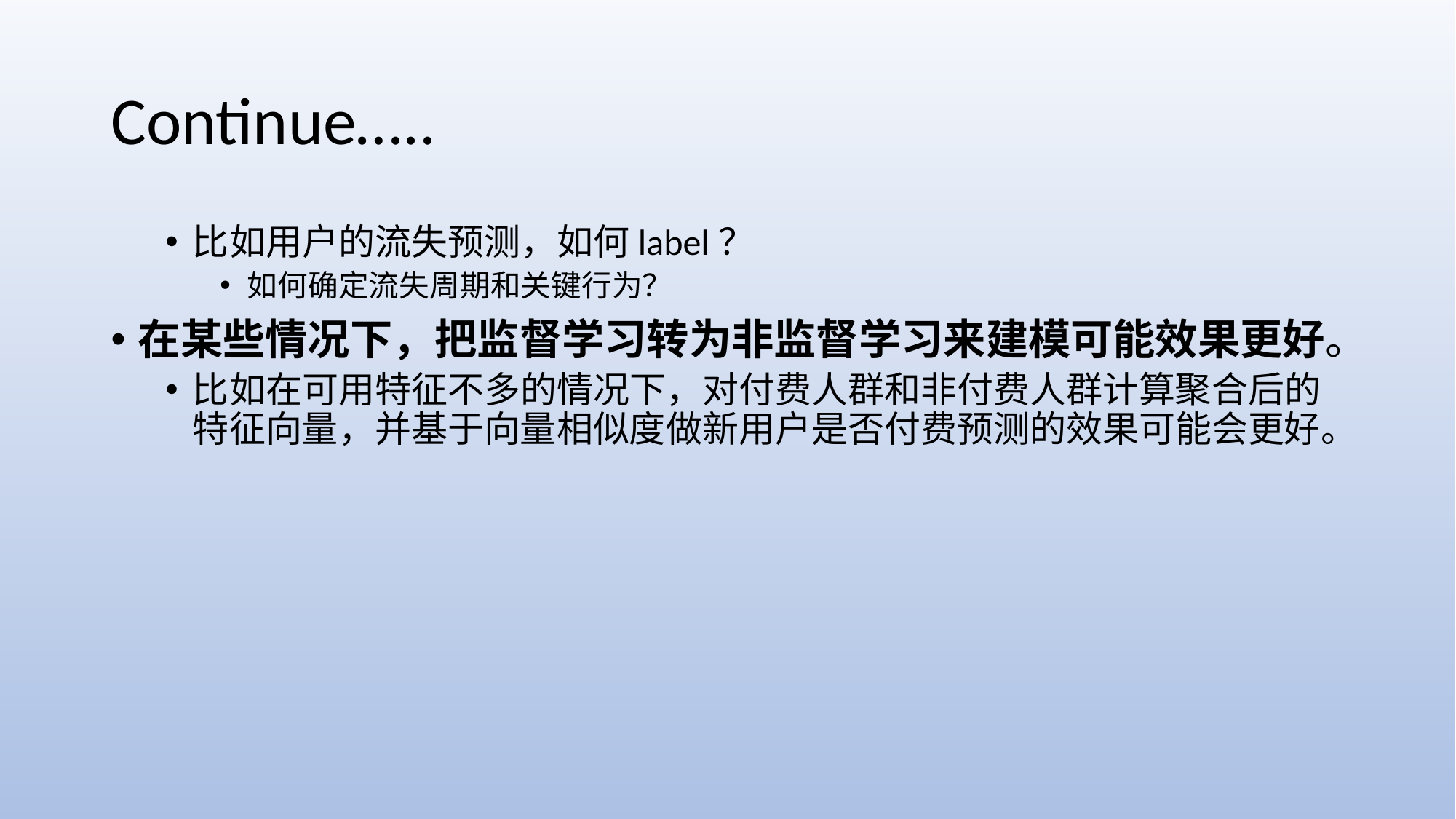

# Continue…..
比如用户的流失预测，如何label？
如何确定流失周期和关键行为？
在某些情况下，把监督学习转为非监督学习来建模可能效果更好。
比如在可用特征不多的情况下，对付费人群和非付费人群计算聚合后的特征向量，并基于向量相似度做新用户是否付费预测的效果可能会更好。